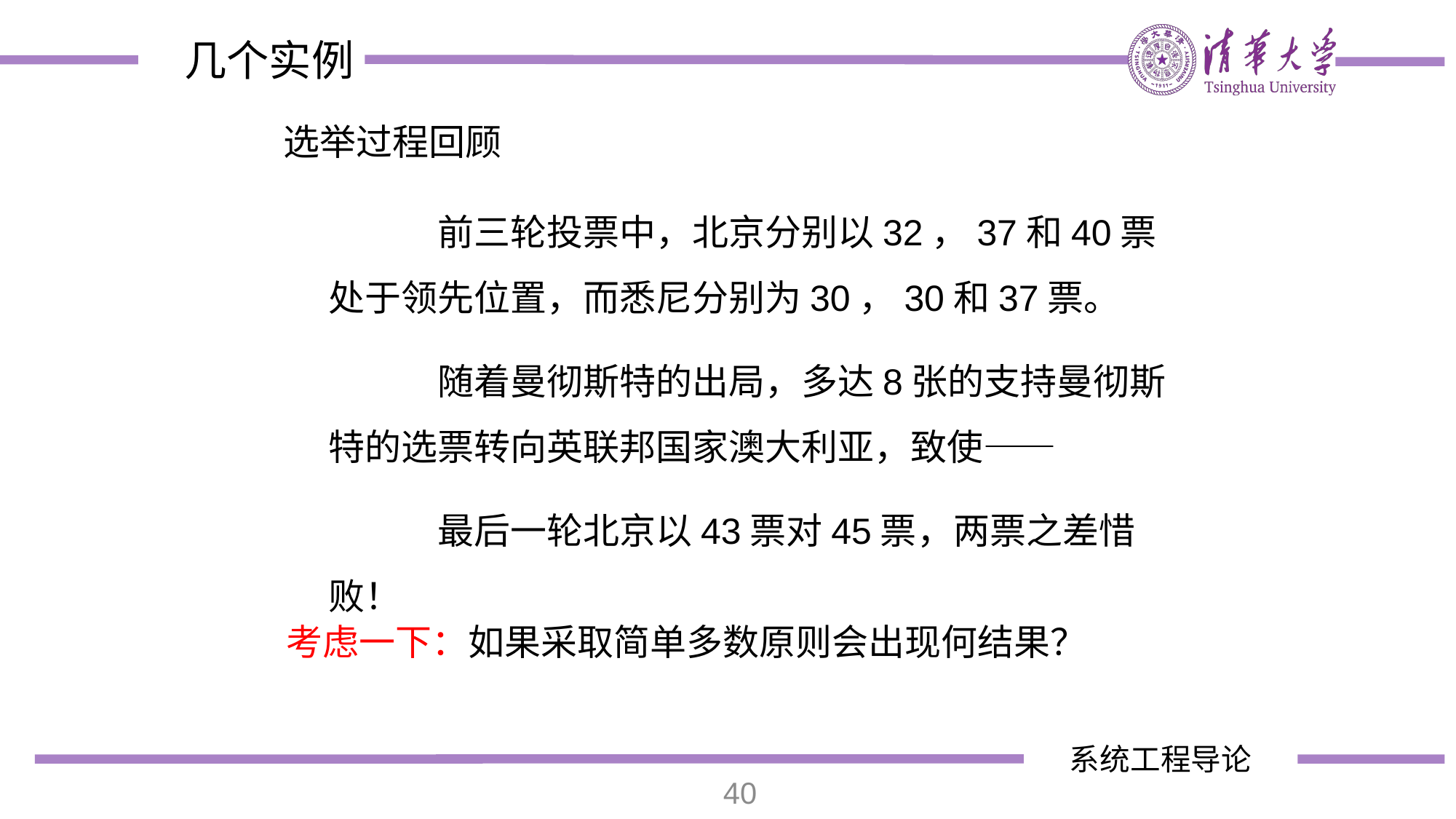

选举过程回顾
	前三轮投票中，北京分别以32，37和40票处于领先位置，而悉尼分别为30，30和37票。
	随着曼彻斯特的出局，多达8张的支持曼彻斯特的选票转向英联邦国家澳大利亚，致使——
	最后一轮北京以43票对45票，两票之差惜败！
考虑一下：如果采取简单多数原则会出现何结果？